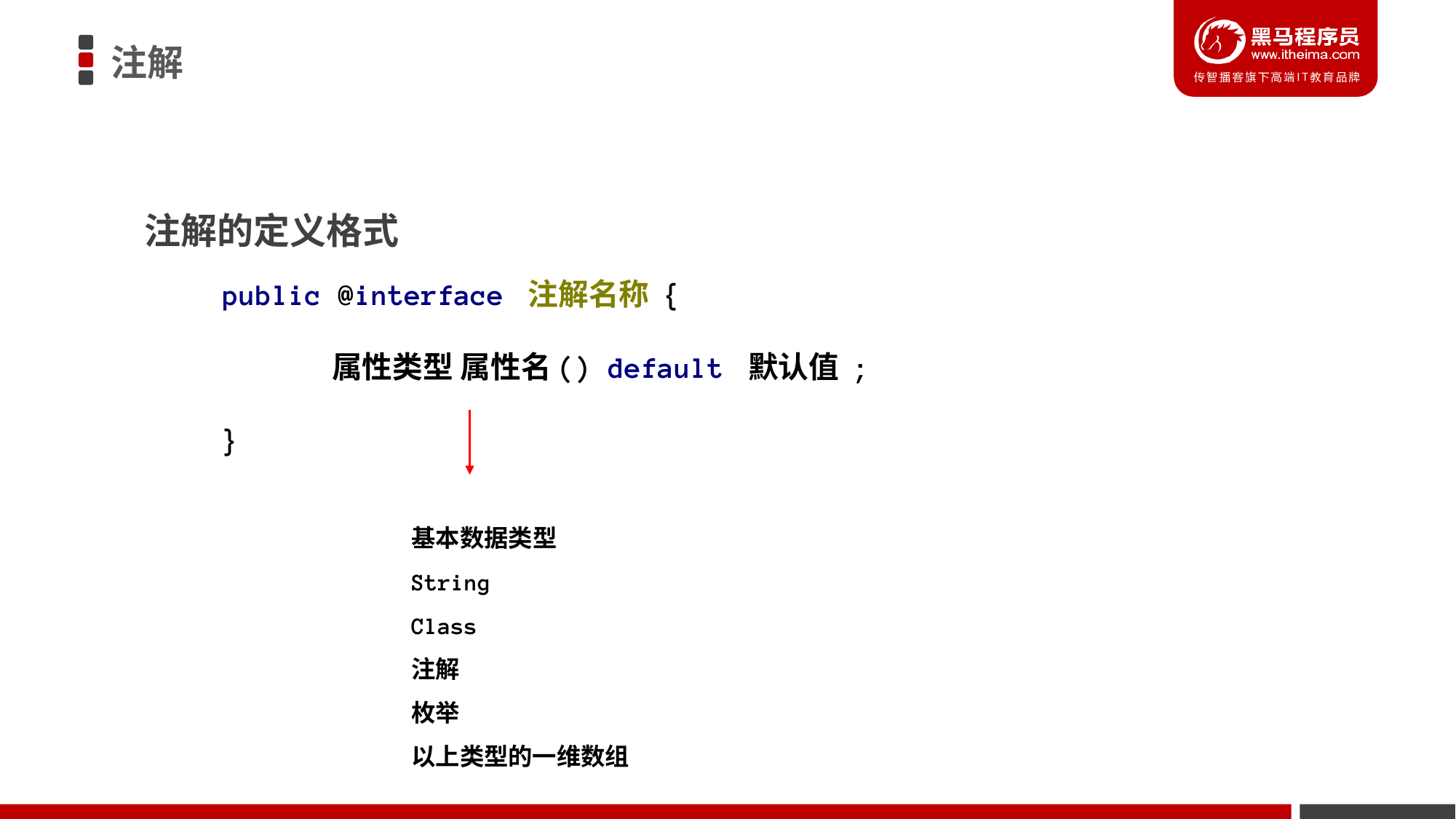

注解
注解的定义格式
public @interface 注解名称 {
	属性类型 属性名() default 默认值 ;
}
基本数据类型
String
Class
注解
枚举
以上类型的一维数组